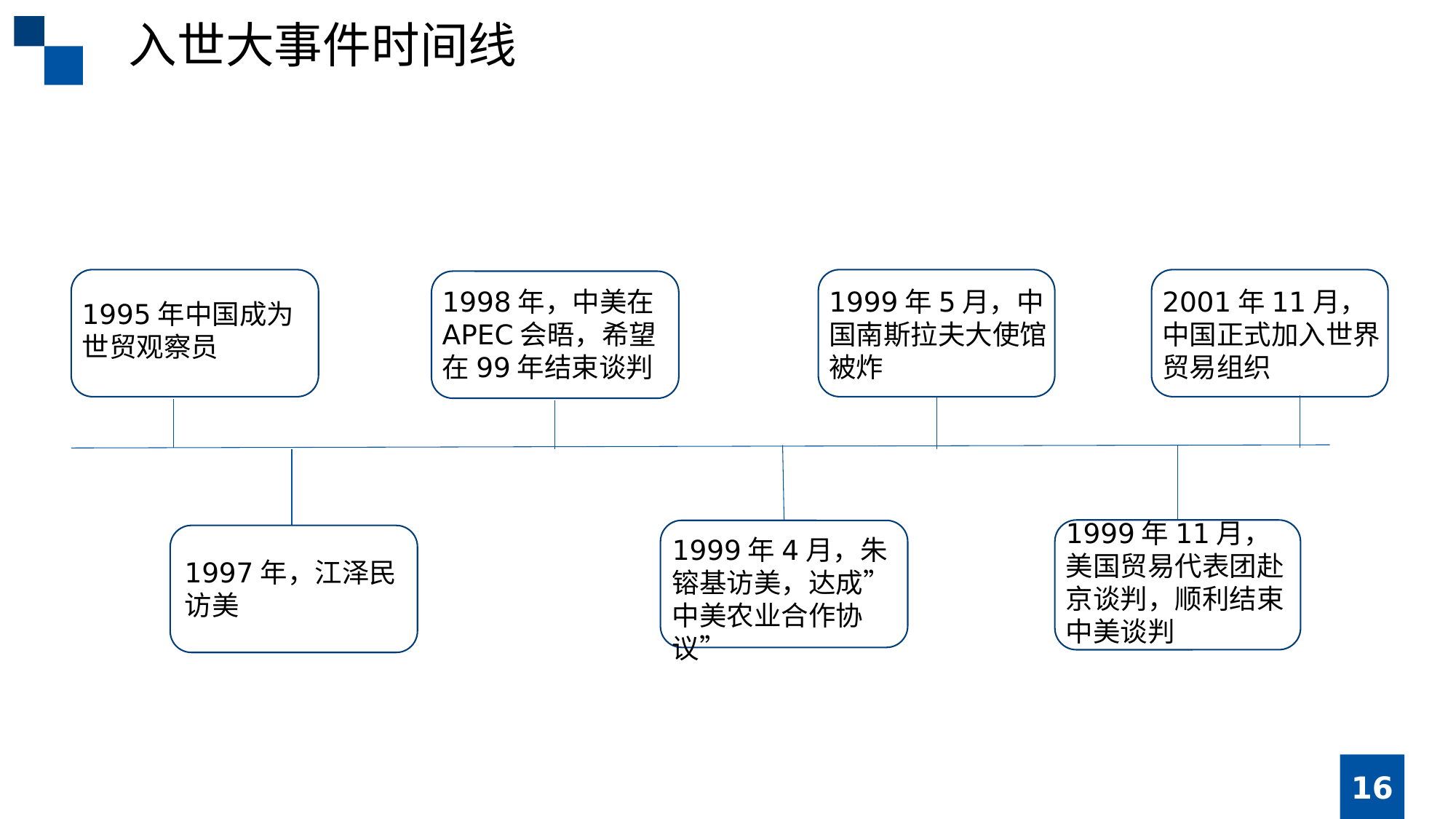

入世大事件时间线

1998年，中美在APEC会晤，希望在99年结束谈判
1999年5月，中国南斯拉夫大使馆被炸
2001年11月，中国正式加入世界贸易组织
1995年中国成为世贸观察员
1999年11月，美国贸易代表团赴京谈判，顺利结束中美谈判

1999年4月，朱镕基访美，达成”中美农业合作协议”
1997年，江泽民访美
16